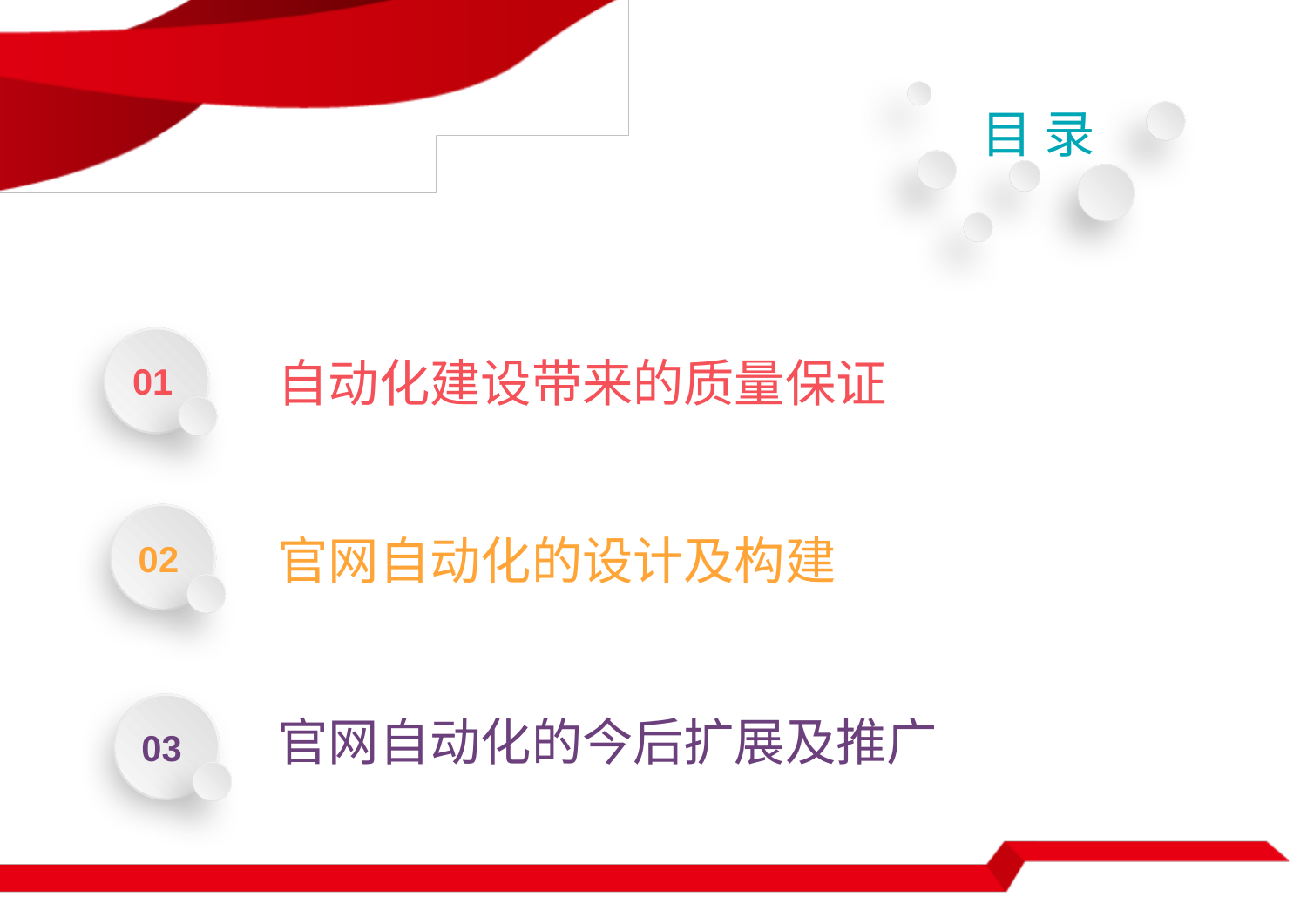

目 录

01
自动化建设带来的质量保证

02
官网自动化的设计及构建

03
官网自动化的今后扩展及推广